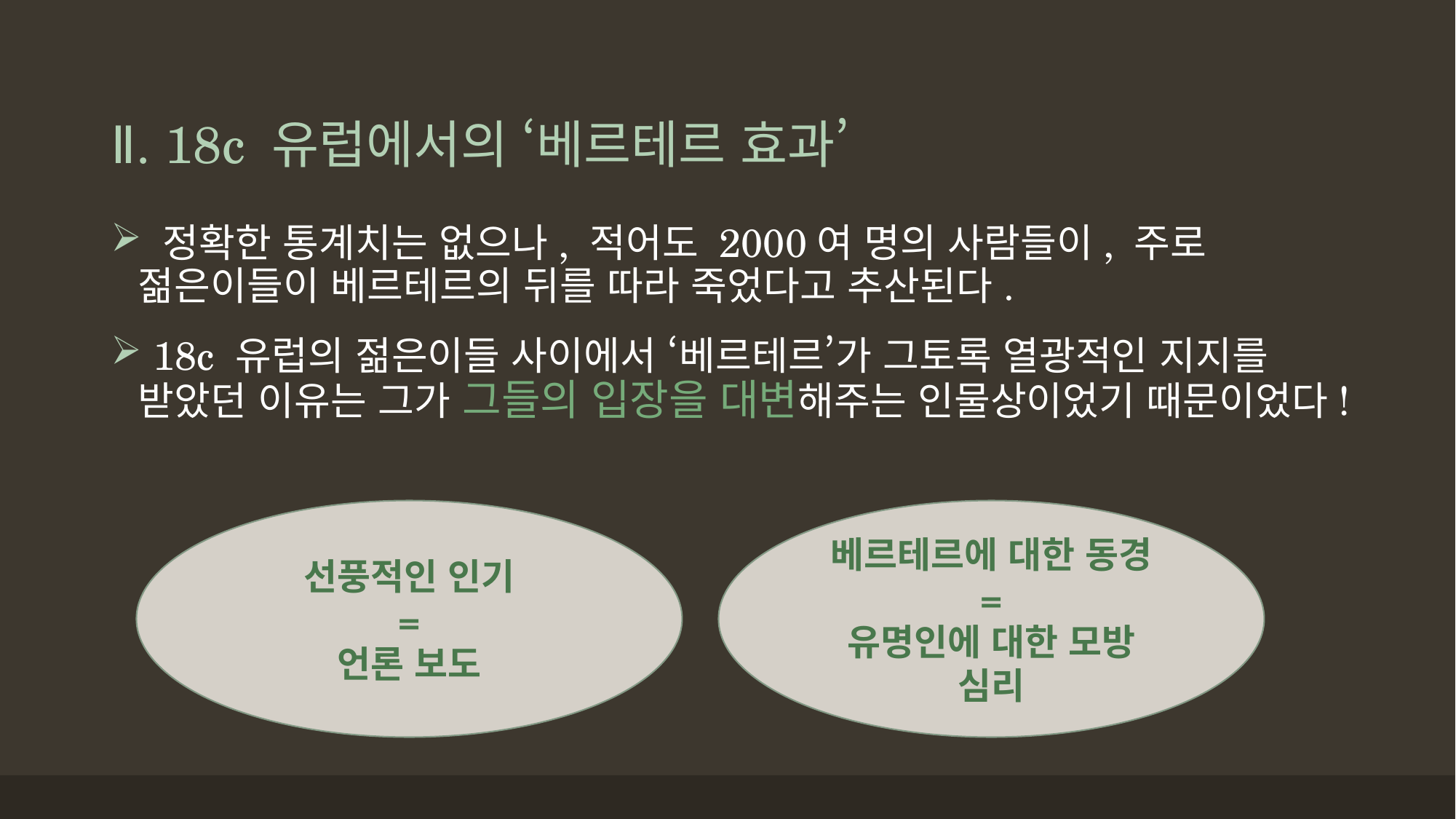

# Ⅱ. 18c 유럽에서의 ‘베르테르 효과’
 정확한 통계치는 없으나, 적어도 2000여 명의 사람들이, 주로 젊은이들이 베르테르의 뒤를 따라 죽었다고 추산된다.
 18c 유럽의 젊은이들 사이에서 ‘베르테르’가 그토록 열광적인 지지를 받았던 이유는 그가 그들의 입장을 대변해주는 인물상이었기 때문이었다!
선풍적인 인기
=
언론 보도
베르테르에 대한 동경
=
유명인에 대한 모방 심리